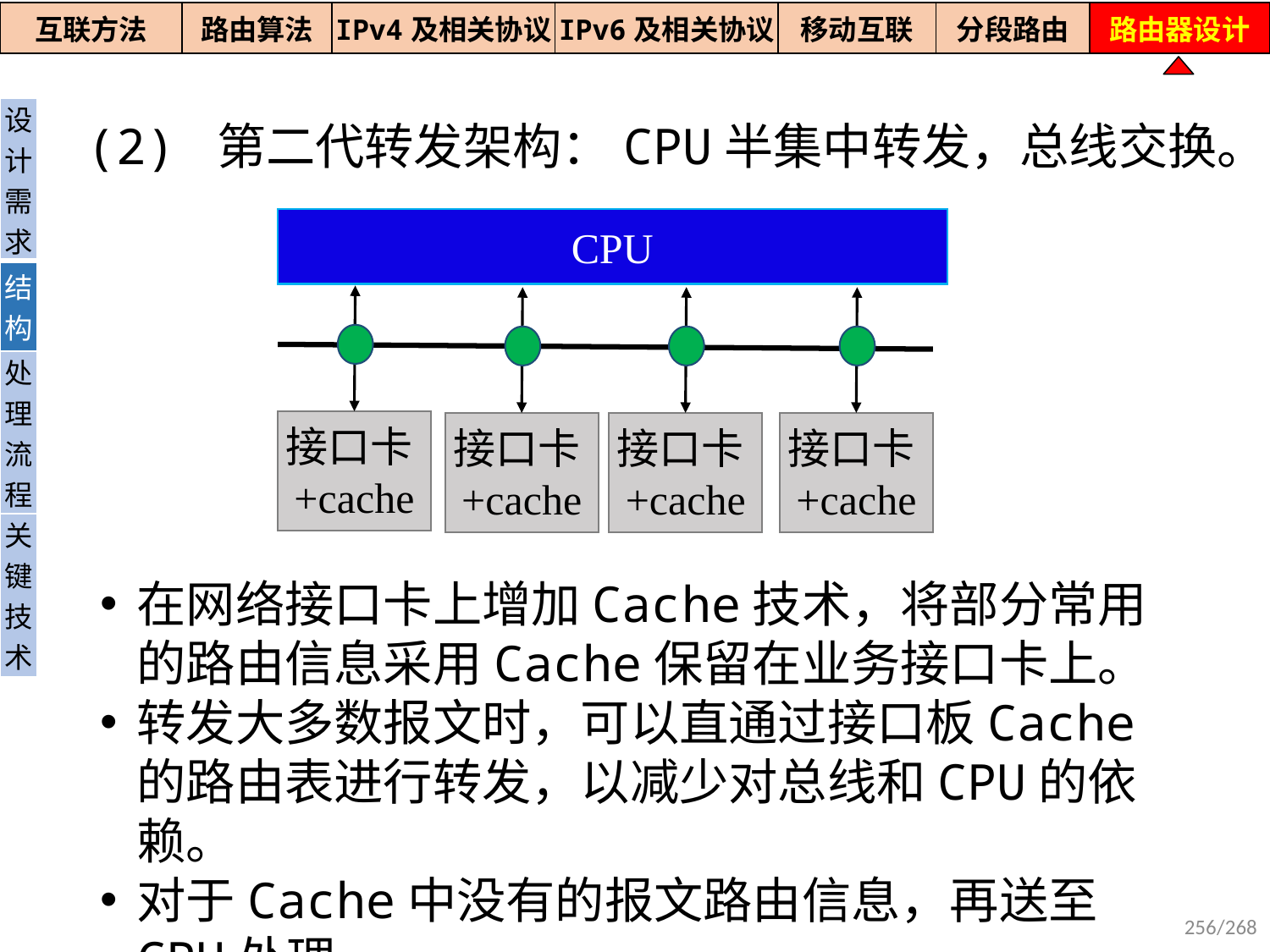

| 互联方法 | 路由算法 | IPv4及相关协议 | IPv6及相关协议 | 移动互联 | 分段路由 | 路由器设计 |
| --- | --- | --- | --- | --- | --- | --- |

| 设计需求 |
| --- |
| 结构 |
| 处理流程 |
| 关键技术 |
 (2) 第二代转发架构：CPU半集中转发，总线交换。

CPU

接口卡+cache

接口卡+cache

接口卡+cache

接口卡+cache

在网络接口卡上增加Cache技术，将部分常用的路由信息采用Cache保留在业务接口卡上。
转发大多数报文时，可以直通过接口板Cache的路由表进行转发，以减少对总线和CPU的依赖。
对于Cache中没有的报文路由信息，再送至CPU处理。
256/268